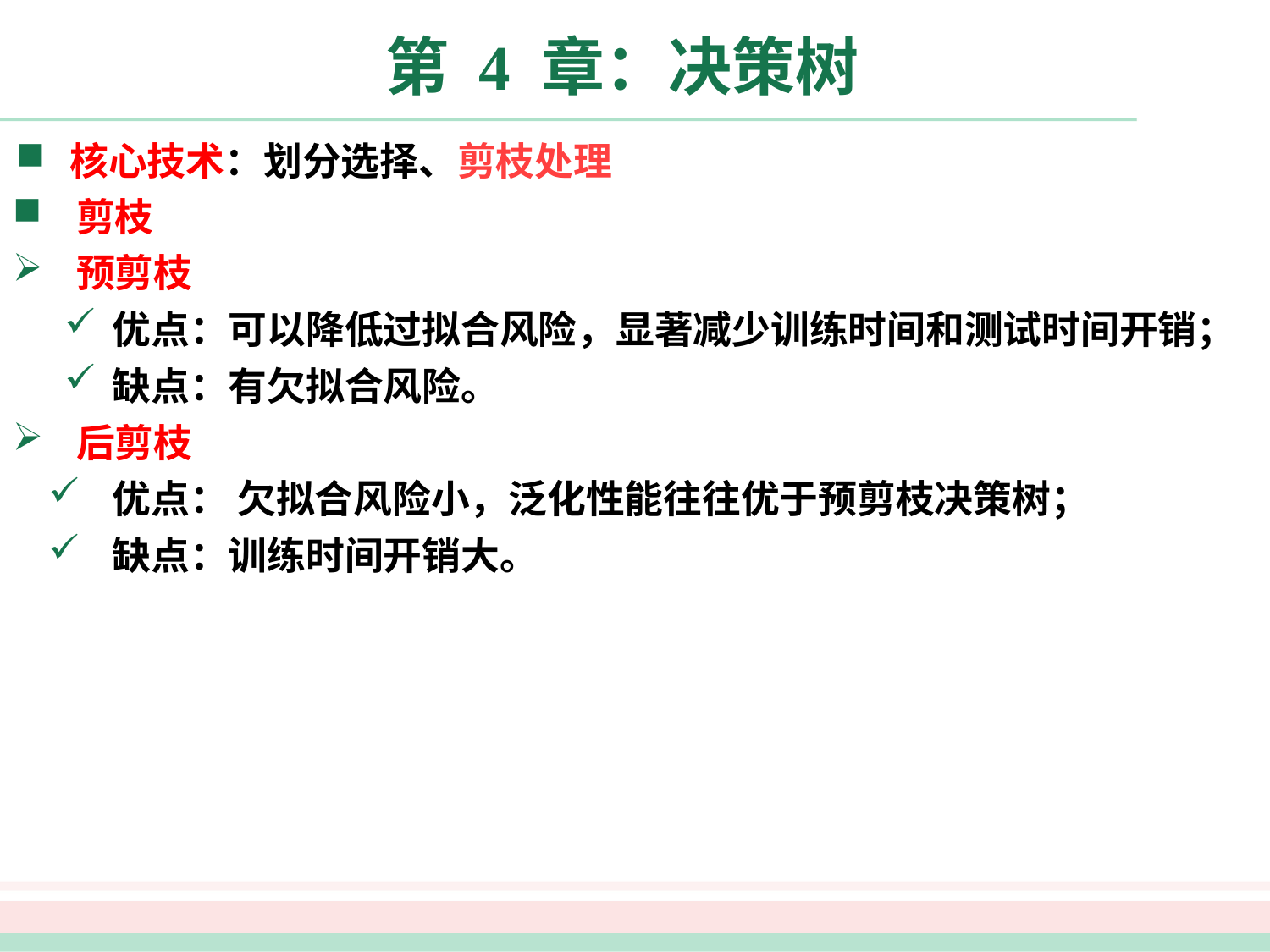

# 第 4 章：决策树
核心技术：划分选择、剪枝处理
剪枝
预剪枝
优点：可以降低过拟合风险，显著减少训练时间和测试时间开销；
缺点：有欠拟合风险。
后剪枝
优点： 欠拟合风险小，泛化性能往往优于预剪枝决策树；
缺点：训练时间开销大。